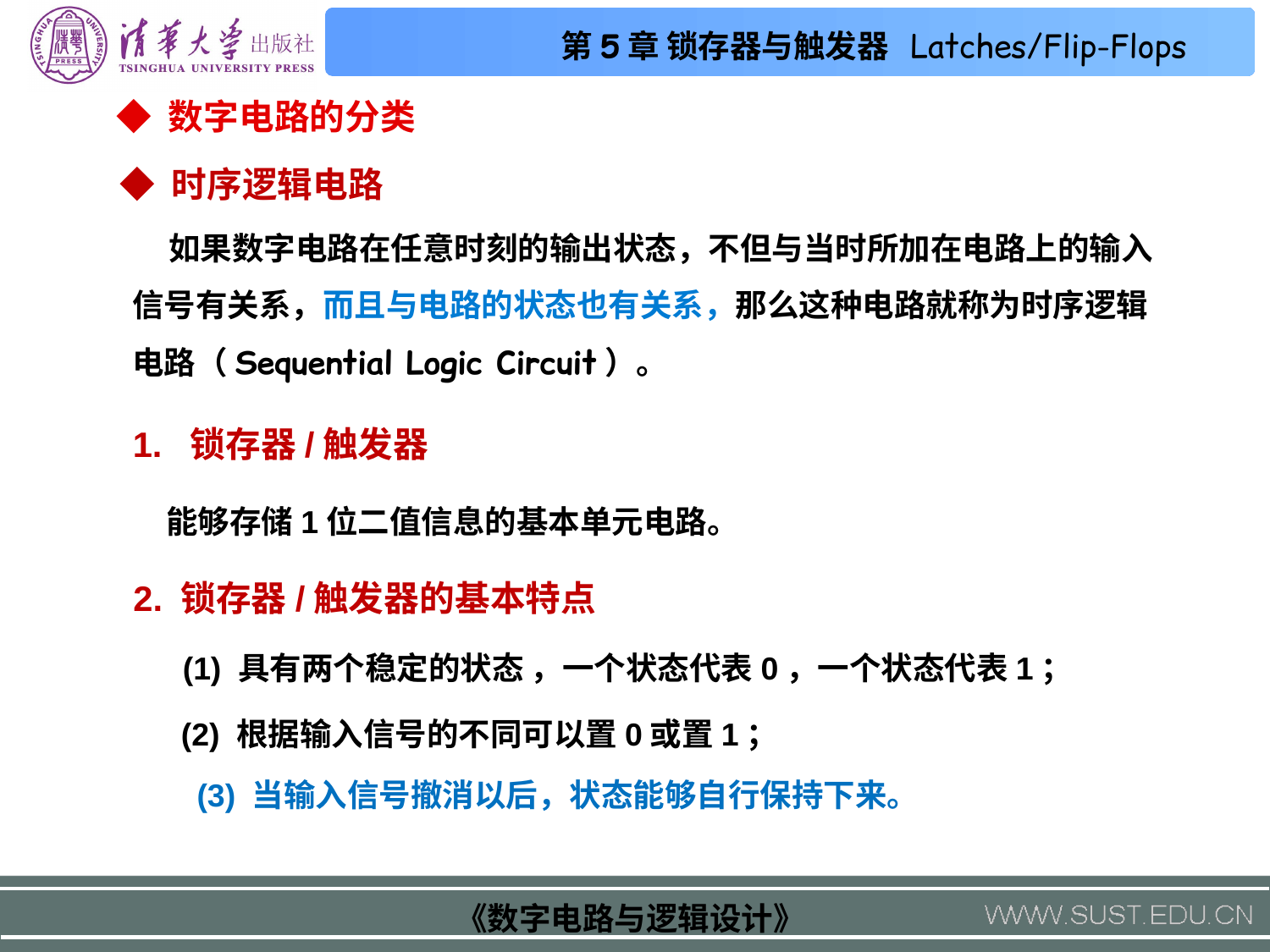

◆ 数字电路的分类
◆ 时序逻辑电路
    如果数字电路在任意时刻的输出状态，不但与当时所加在电路上的输入信号有关系，而且与电路的状态也有关系，那么这种电路就称为时序逻辑电路（Sequential Logic Circuit）。
1.  锁存器/触发器
能够存储1位二值信息的基本单元电路。
2. 锁存器/触发器的基本特点
(1) 具有两个稳定的状态 ，一个状态代表0，一个状态代表1；
(2) 根据输入信号的不同可以置0或置1；
(3) 当输入信号撤消以后，状态能够自行保持下来。